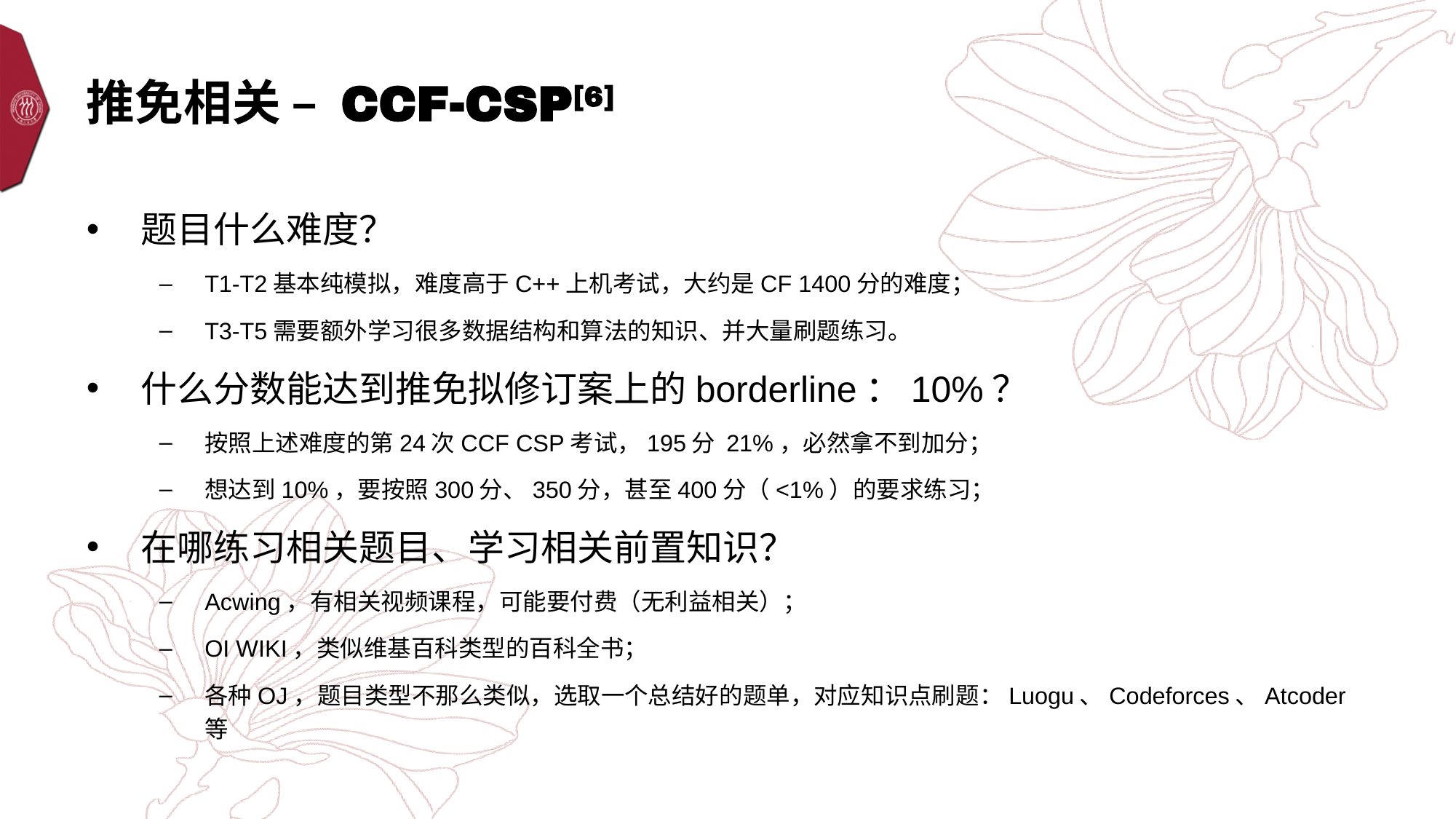

# 推免相关 – CCF-CSP[6]
题目什么难度？
T1-T2基本纯模拟，难度高于C++上机考试，大约是CF 1400分的难度；
T3-T5需要额外学习很多数据结构和算法的知识、并大量刷题练习。
什么分数能达到推免拟修订案上的borderline：10%？
按照上述难度的第24次CCF CSP考试，195分 21%，必然拿不到加分；
想达到10%，要按照300分、350分，甚至400分（<1%）的要求练习；
在哪练习相关题目、学习相关前置知识？
Acwing，有相关视频课程，可能要付费（无利益相关）；
OI WIKI，类似维基百科类型的百科全书；
各种OJ，题目类型不那么类似，选取一个总结好的题单，对应知识点刷题：Luogu、Codeforces、Atcoder等